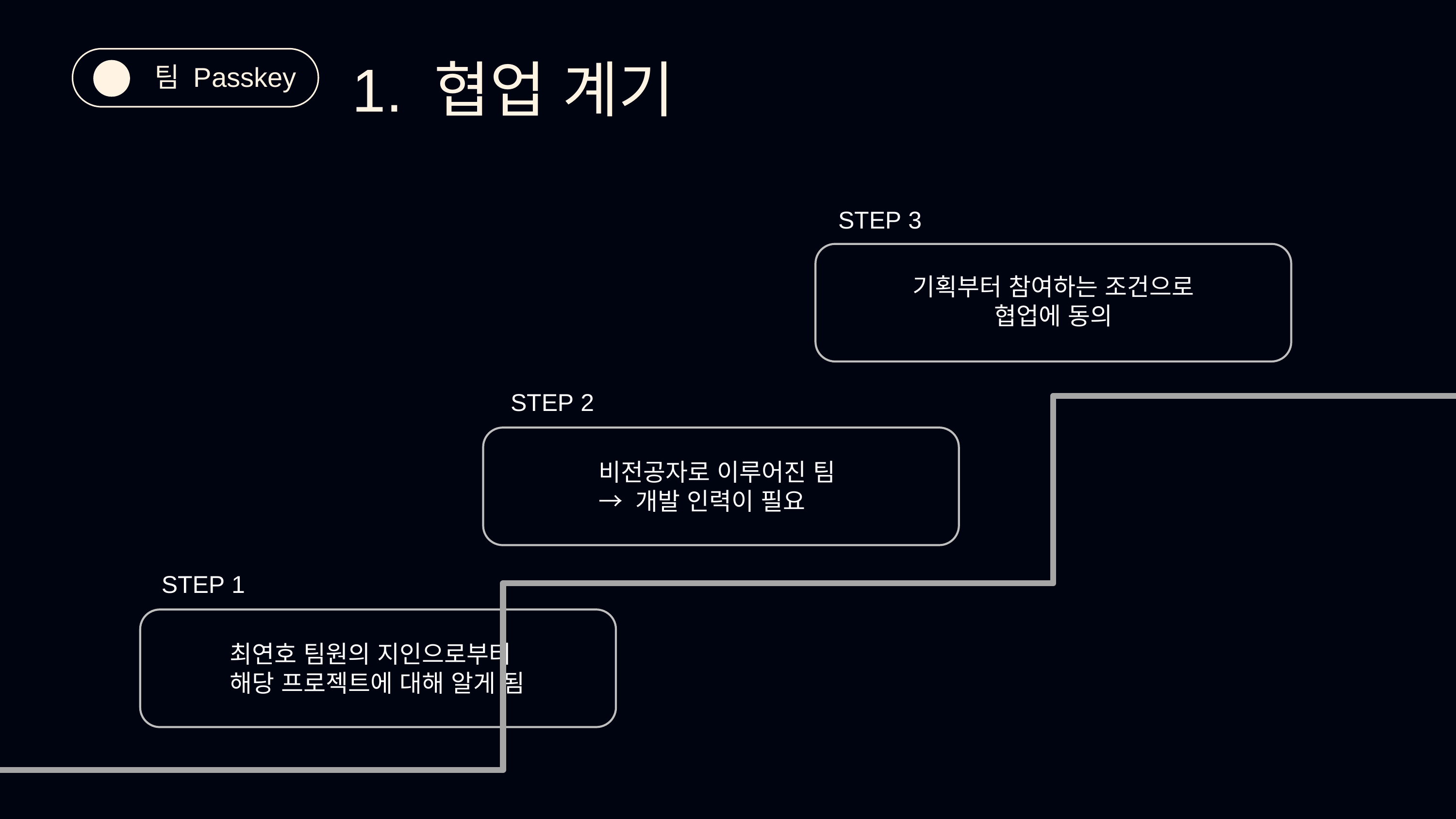

1. 협업 계기

팀 Passkey
STEP 3

기획부터 참여하는 조건으로
협업에 동의
STEP 2

비전공자로 이루어진 팀
→ 개발 인력이 필요
STEP 1

최연호 팀원의 지인으로부터
해당 프로젝트에 대해 알게 됨